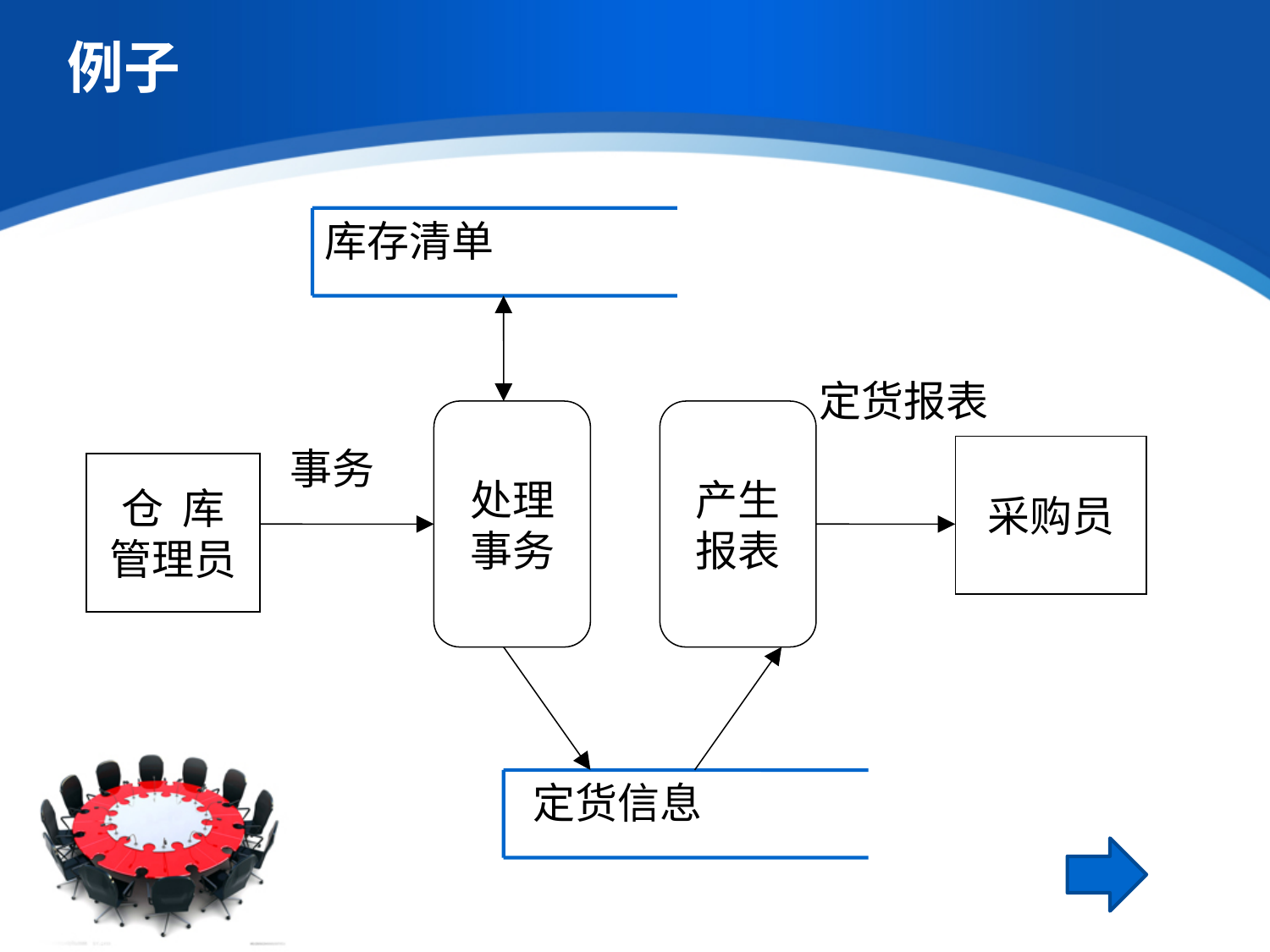

# 例子

库存清单

定货报表
处理
事务
产生
报表
事务
采购员
仓  库
管理员

定货信息